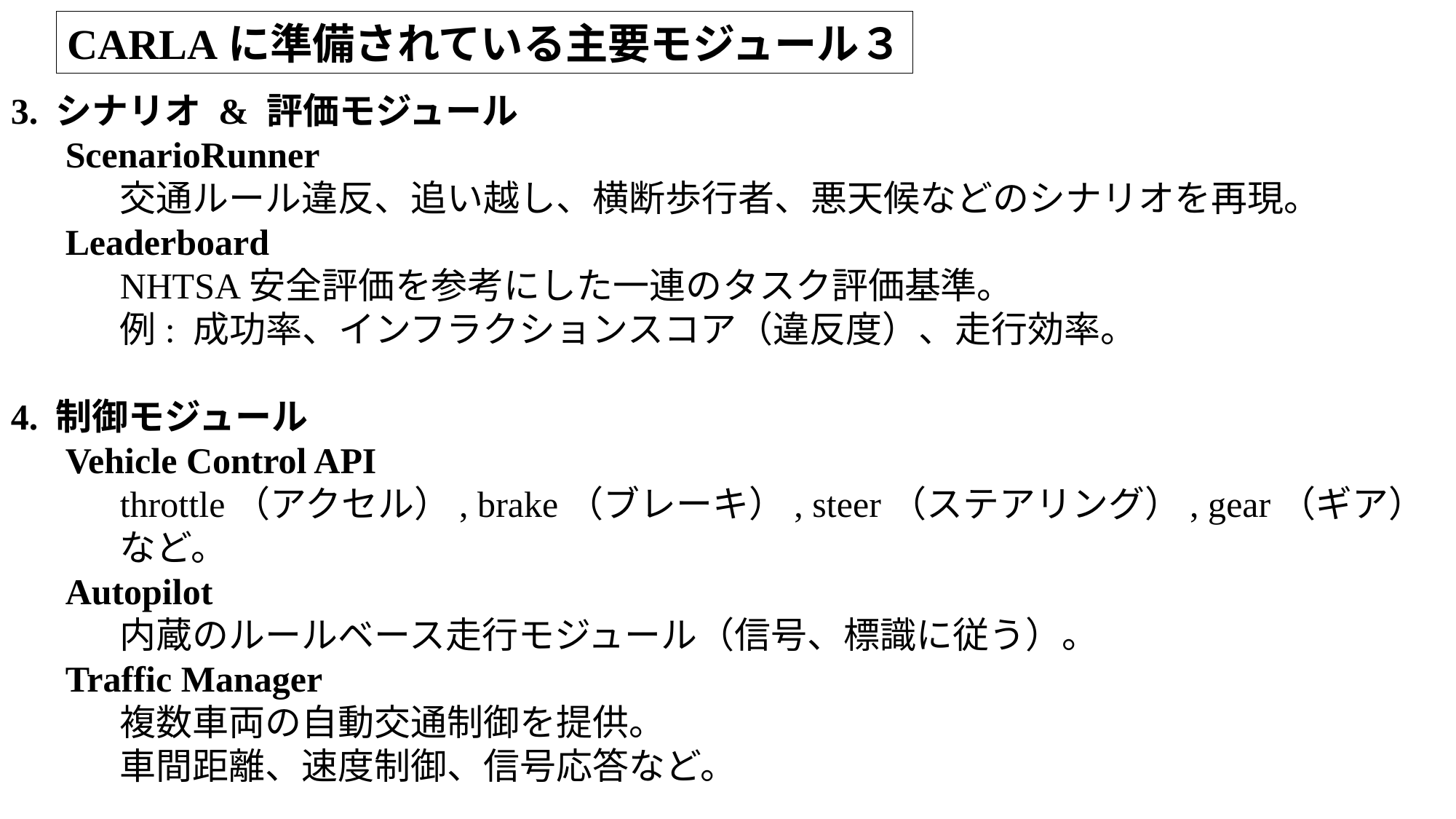

CARLAに準備されている主要モジュール３
3. シナリオ & 評価モジュール
ScenarioRunner
交通ルール違反、追い越し、横断歩行者、悪天候などのシナリオを再現。
Leaderboard
NHTSA安全評価を参考にした一連のタスク評価基準。
例: 成功率、インフラクションスコア（違反度）、走行効率。

4. 制御モジュール
Vehicle Control API
throttle（アクセル）, brake（ブレーキ）, steer（ステアリング）, gear（ギア）など。
Autopilot
内蔵のルールベース走行モジュール（信号、標識に従う）。
Traffic Manager
複数車両の自動交通制御を提供。
車間距離、速度制御、信号応答など。